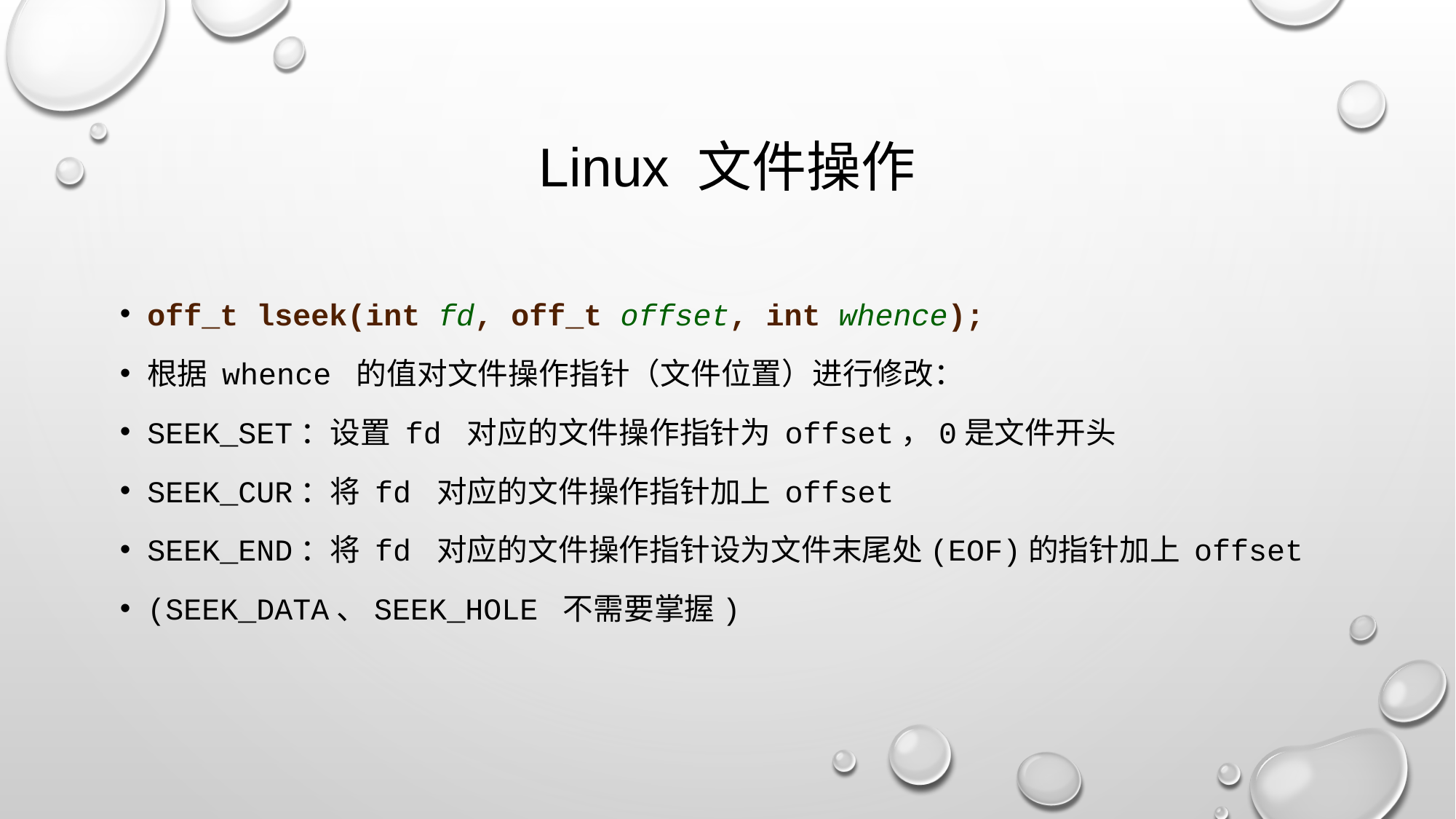

# Linux 文件操作
off_t lseek(int fd, off_t offset, int whence);
根据 whence 的值对文件操作指针（文件位置）进行修改：
SEEK_SET：设置 fd 对应的文件操作指针为 offset，0是文件开头
SEEK_CUR：将 fd 对应的文件操作指针加上 offset
SEEK_END：将 fd 对应的文件操作指针设为文件末尾处(EOF)的指针加上 offset
(SEEK_DATA、SEEK_HOLE 不需要掌握)